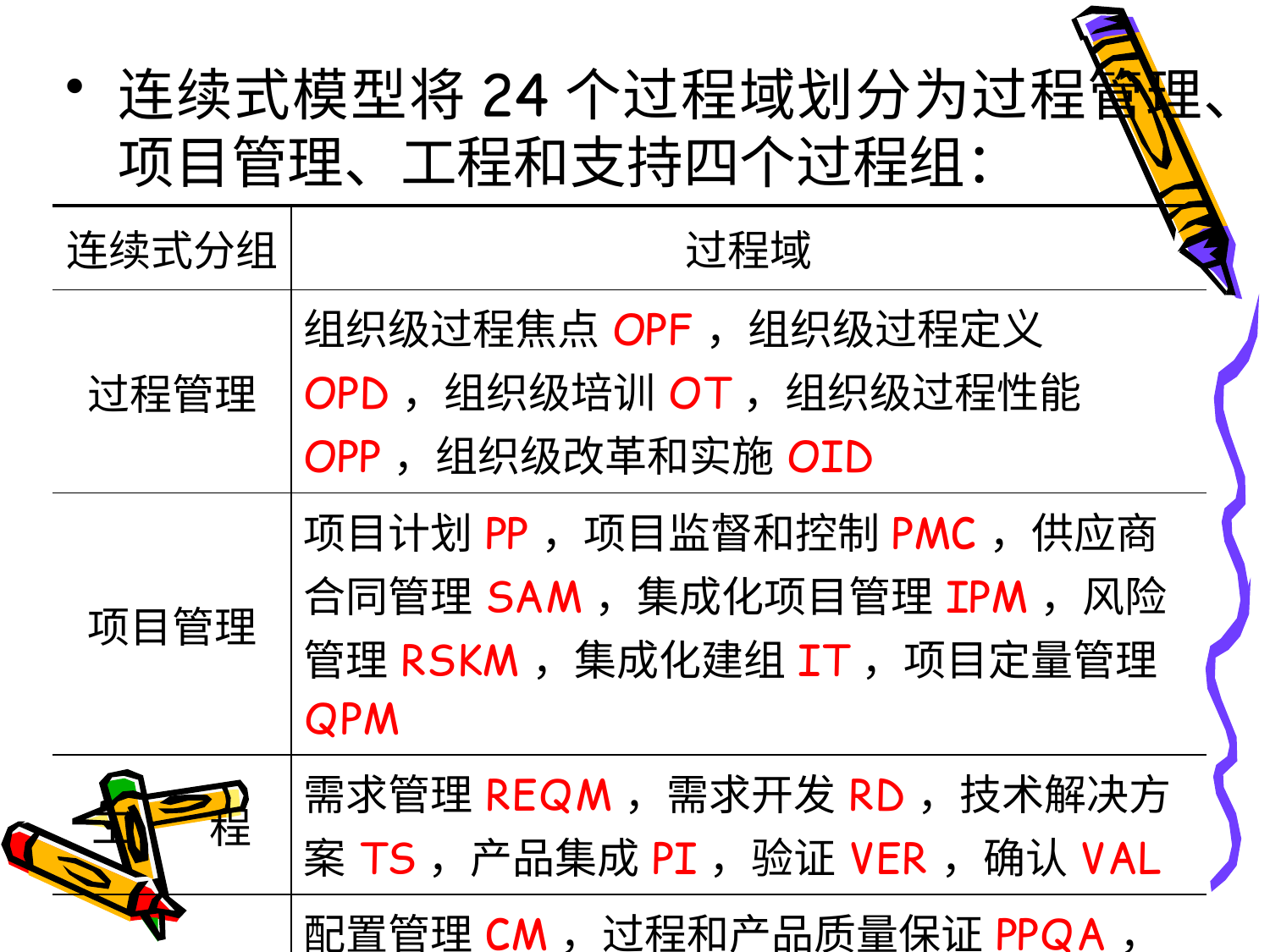

连续式模型将24个过程域划分为过程管理、项目管理、工程和支持四个过程组：
| 连续式分组 | 过程域 |
| --- | --- |
| 过程管理 | 组织级过程焦点OPF，组织级过程定义OPD，组织级培训OT，组织级过程性能OPP，组织级改革和实施OID |
| 项目管理 | 项目计划PP，项目监督和控制PMC，供应商合同管理SAM，集成化项目管理IPM，风险管理RSKM，集成化建组IT，项目定量管理QPM |
| 工 程 | 需求管理REQM，需求开发RD，技术解决方案TS，产品集成PI，验证VER，确认VAL |
| 支 持 | 配置管理CM，过程和产品质量保证PPQA，度量和分析MA，决策分析和解决方案DAR，组织级集成环境OEI，因果分析和解决方案CAR |